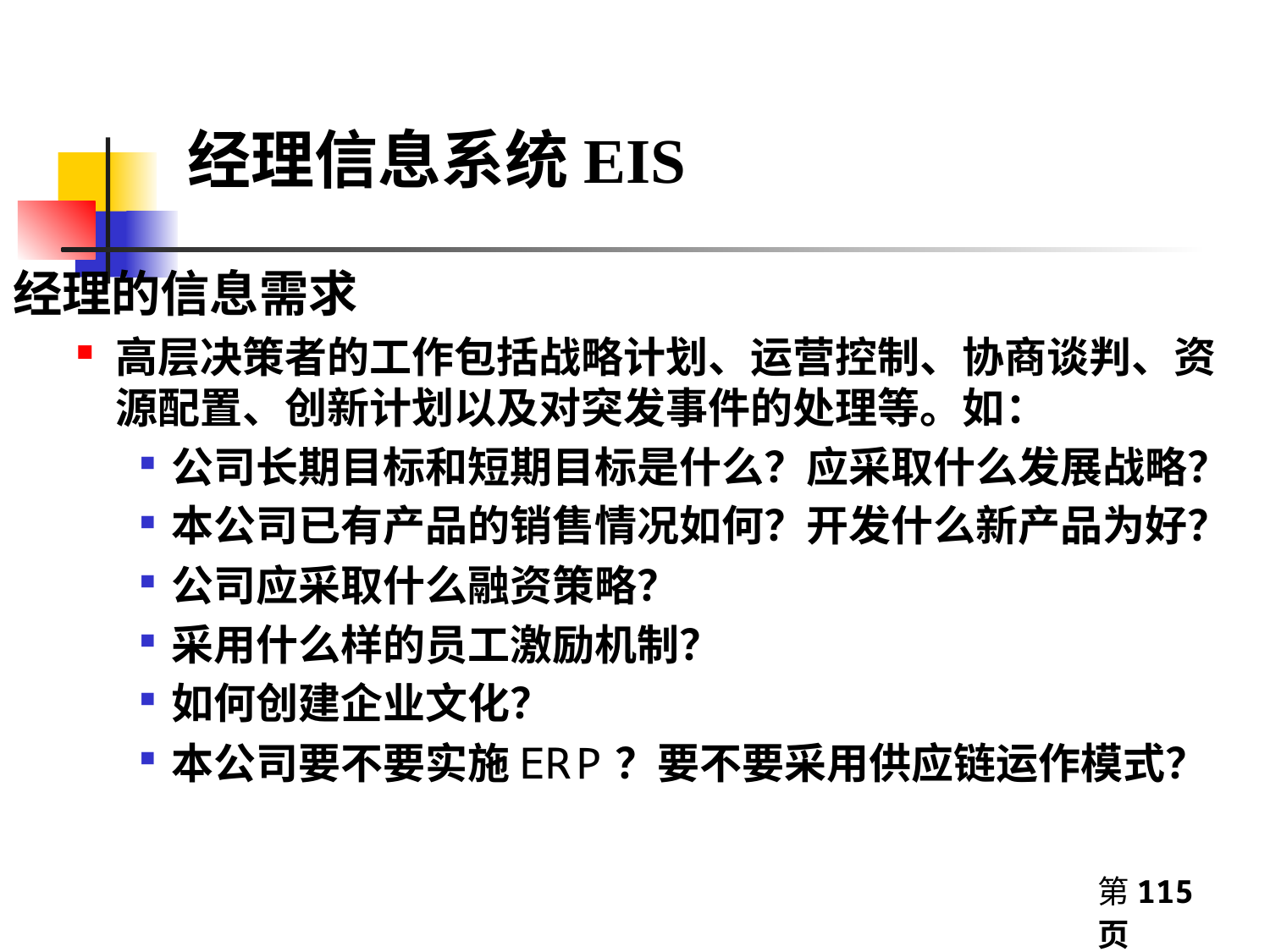

# 经理信息系统EIS
经理的信息需求
高层决策者的工作包括战略计划、运营控制、协商谈判、资源配置、创新计划以及对突发事件的处理等。如：
公司长期目标和短期目标是什么？应采取什么发展战略？
本公司已有产品的销售情况如何？开发什么新产品为好？
公司应采取什么融资策略？
采用什么样的员工激励机制？
如何创建企业文化？
本公司要不要实施ERP？要不要采用供应链运作模式？